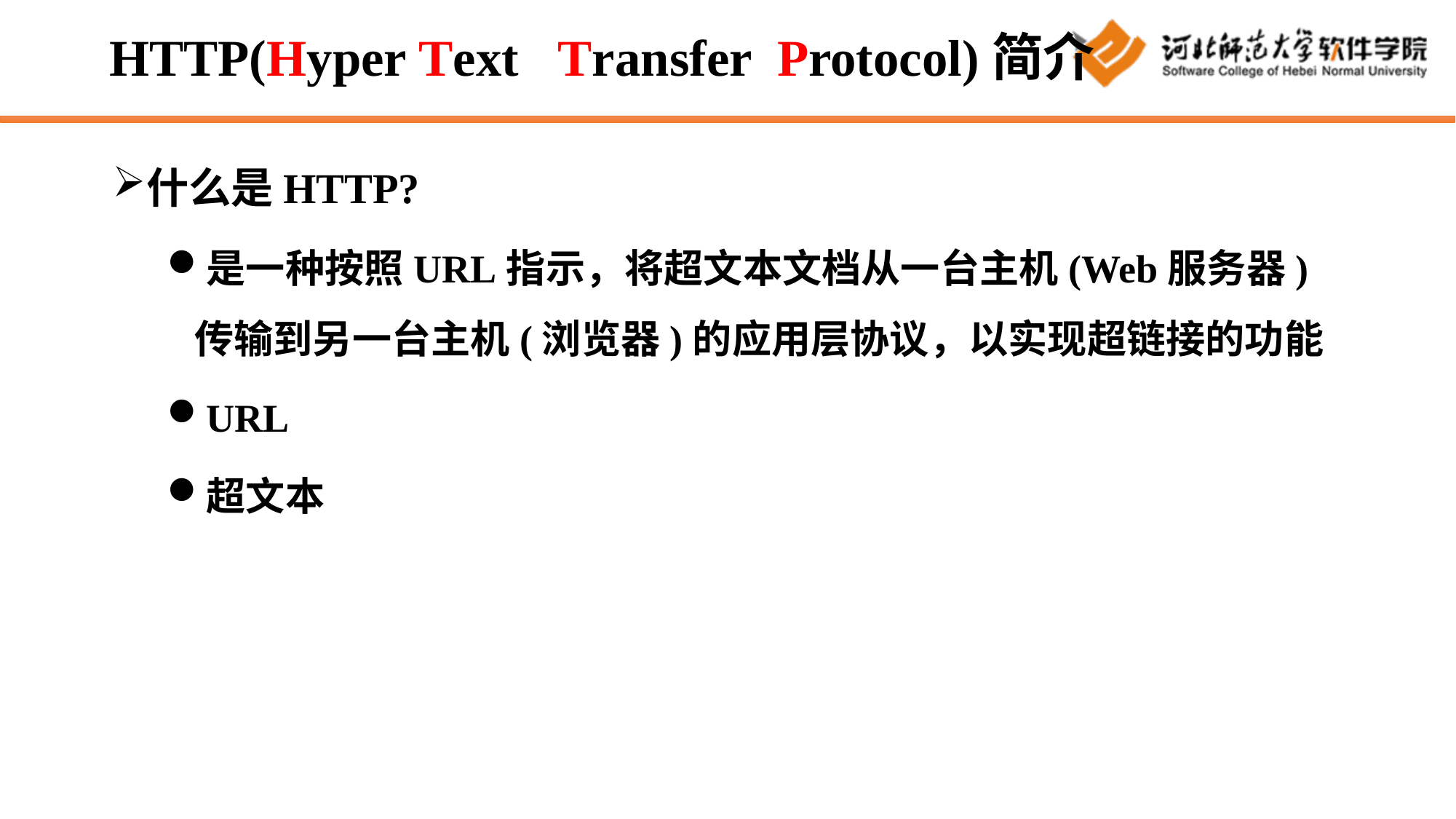

# HTTP(Hyper Text   Transfer  Protocol)简介
什么是HTTP?
是一种按照URL指示，将超文本文档从一台主机(Web服务器)传输到另一台主机(浏览器)的应用层协议，以实现超链接的功能
URL
超文本